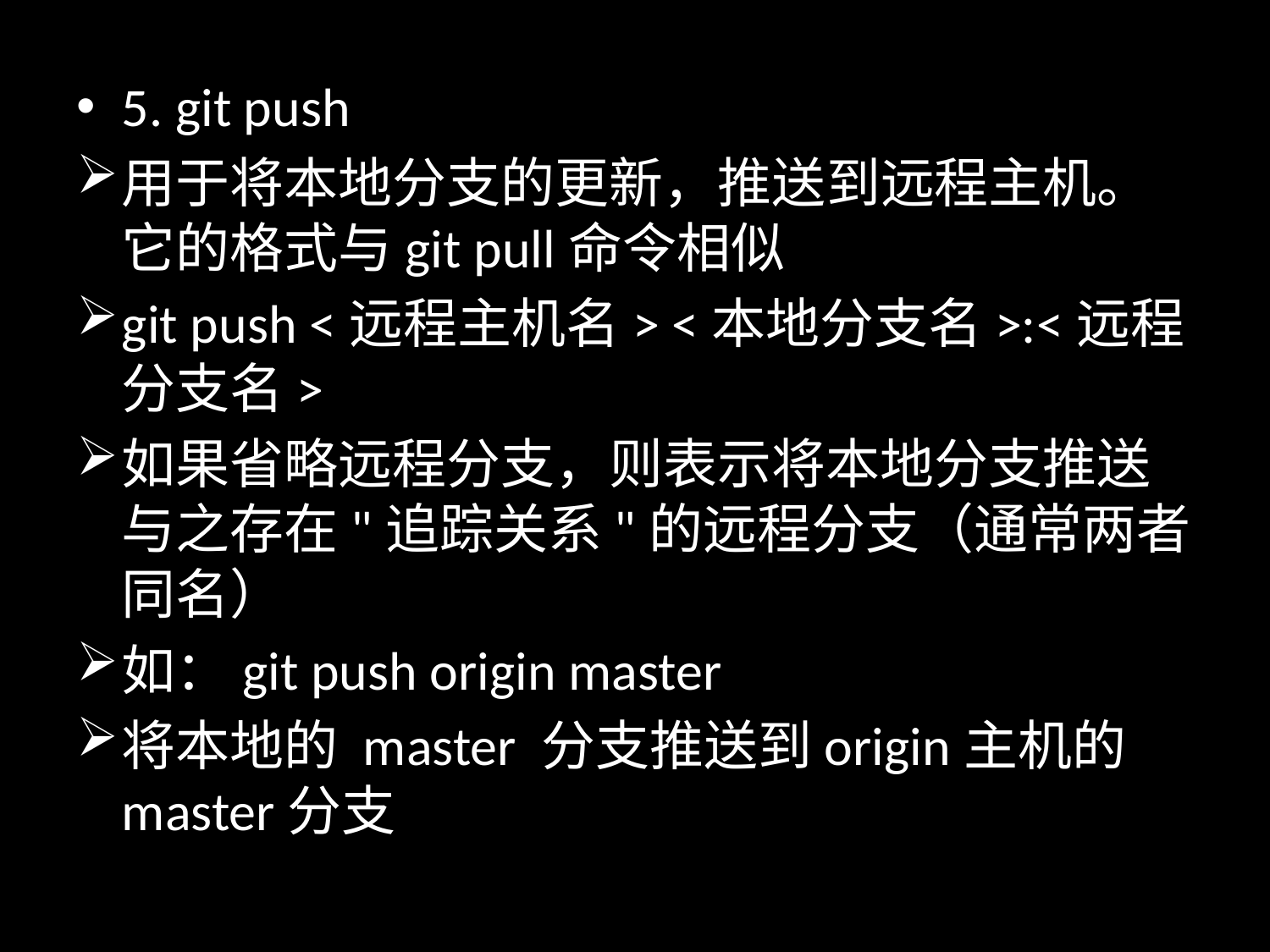

5. git push
用于将本地分支的更新，推送到远程主机。它的格式与git pull命令相似
git push <远程主机名> <本地分支名>:<远程分支名>
如果省略远程分支，则表示将本地分支推送与之存在"追踪关系"的远程分支（通常两者同名）
如：git push origin master
将本地的 master 分支推送到origin主机的master分支